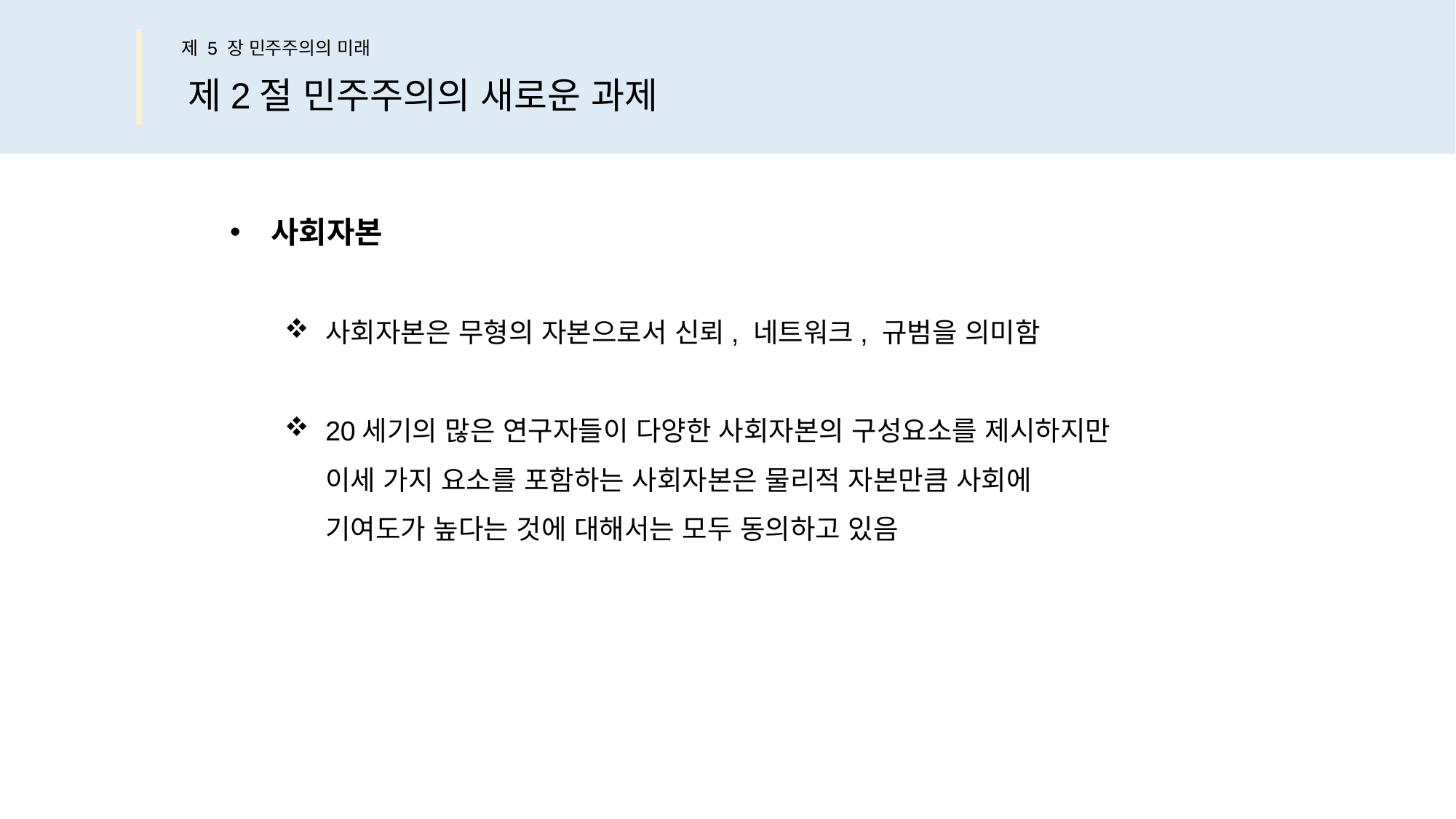

제 5 장 민주주의의 미래
제2절 민주주의의 새로운 과제
사회자본

사회자본은 무형의 자본으로서 신뢰, 네트워크, 규범을 의미함

20세기의 많은 연구자들이 다양한 사회자본의 구성요소를 제시하지만
이세 가지 요소를 포함하는 사회자본은 물리적 자본만큼 사회에
기여도가 높다는 것에 대해서는 모두 동의하고 있음